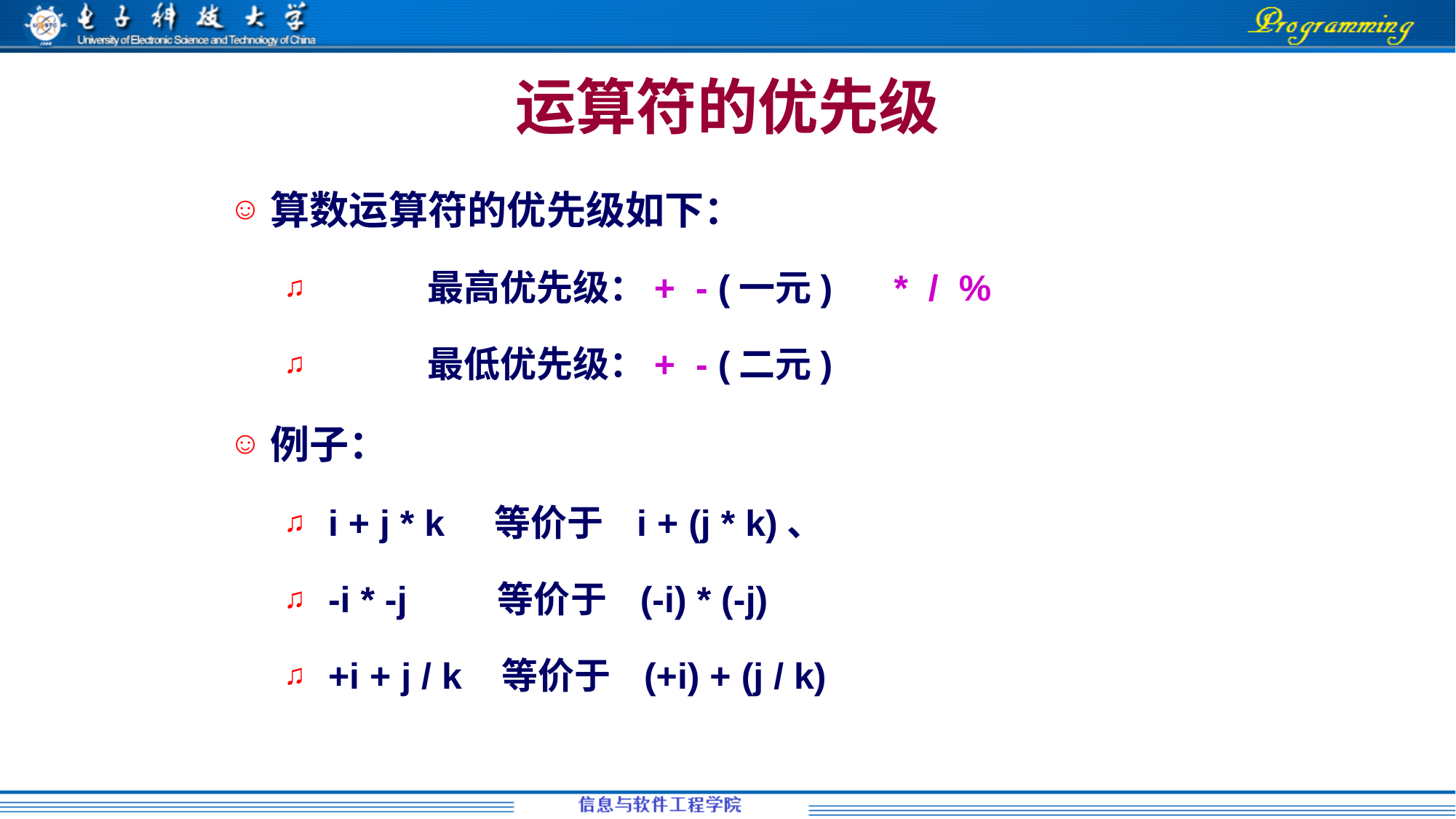

运算符的优先级
算数运算符的优先级如下：
	最高优先级：+  - (一元)      *  /  %
	最低优先级：+  - (二元)
例子：
 i + j * k    等价于   i + (j * k)、
 -i * -j        等价于   (-i) * (-j)
 +i + j / k   等价于   (+i) + (j / k)